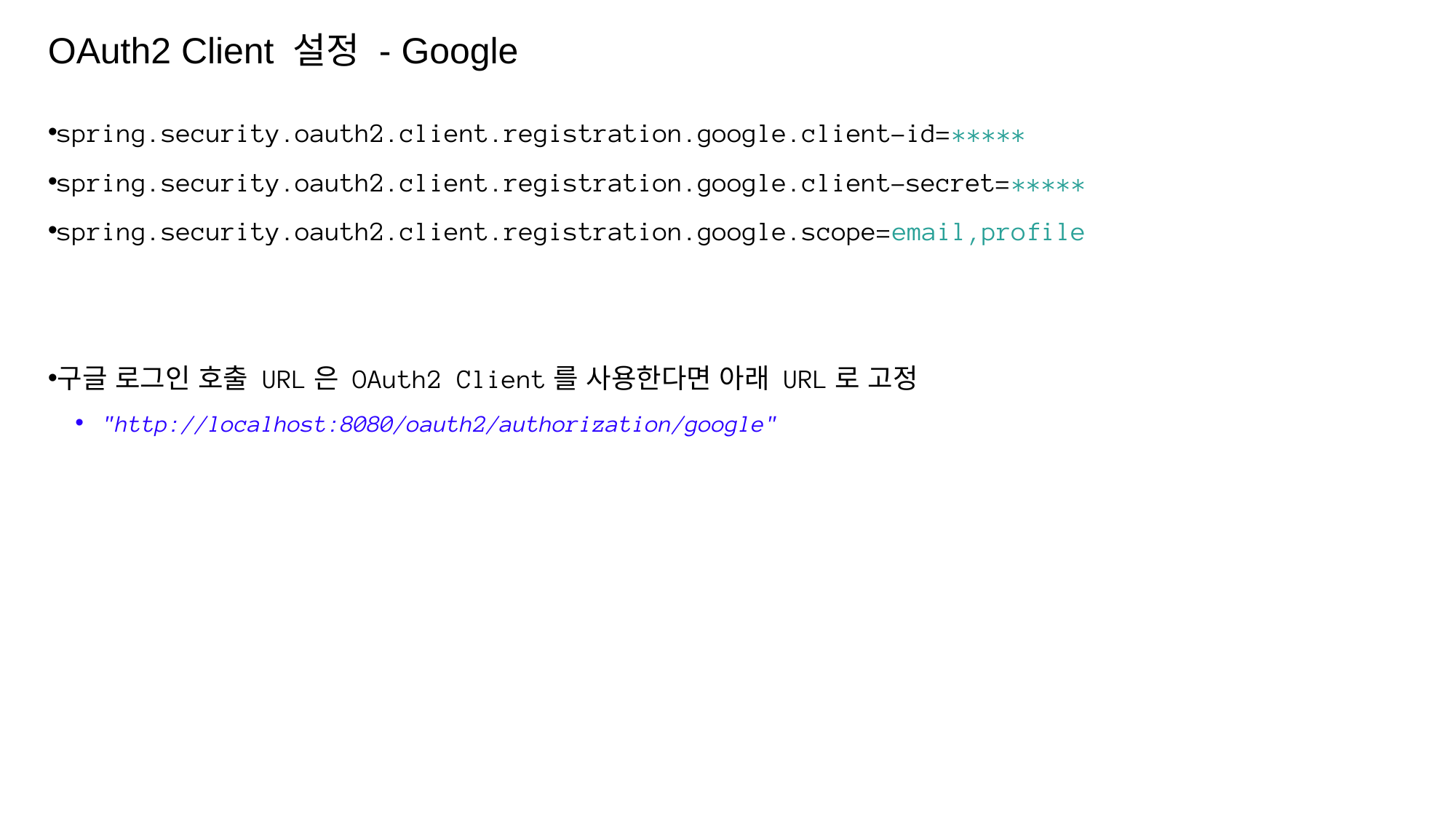

# OAuth2 Client 설정 - Google
spring.security.oauth2.client.registration.google.client-id=*****
spring.security.oauth2.client.registration.google.client-secret=*****
spring.security.oauth2.client.registration.google.scope=email,profile

구글 로그인 호출 URL은 OAuth2 Client를 사용한다면 아래 URL로 고정
"http://localhost:8080/oauth2/authorization/google"